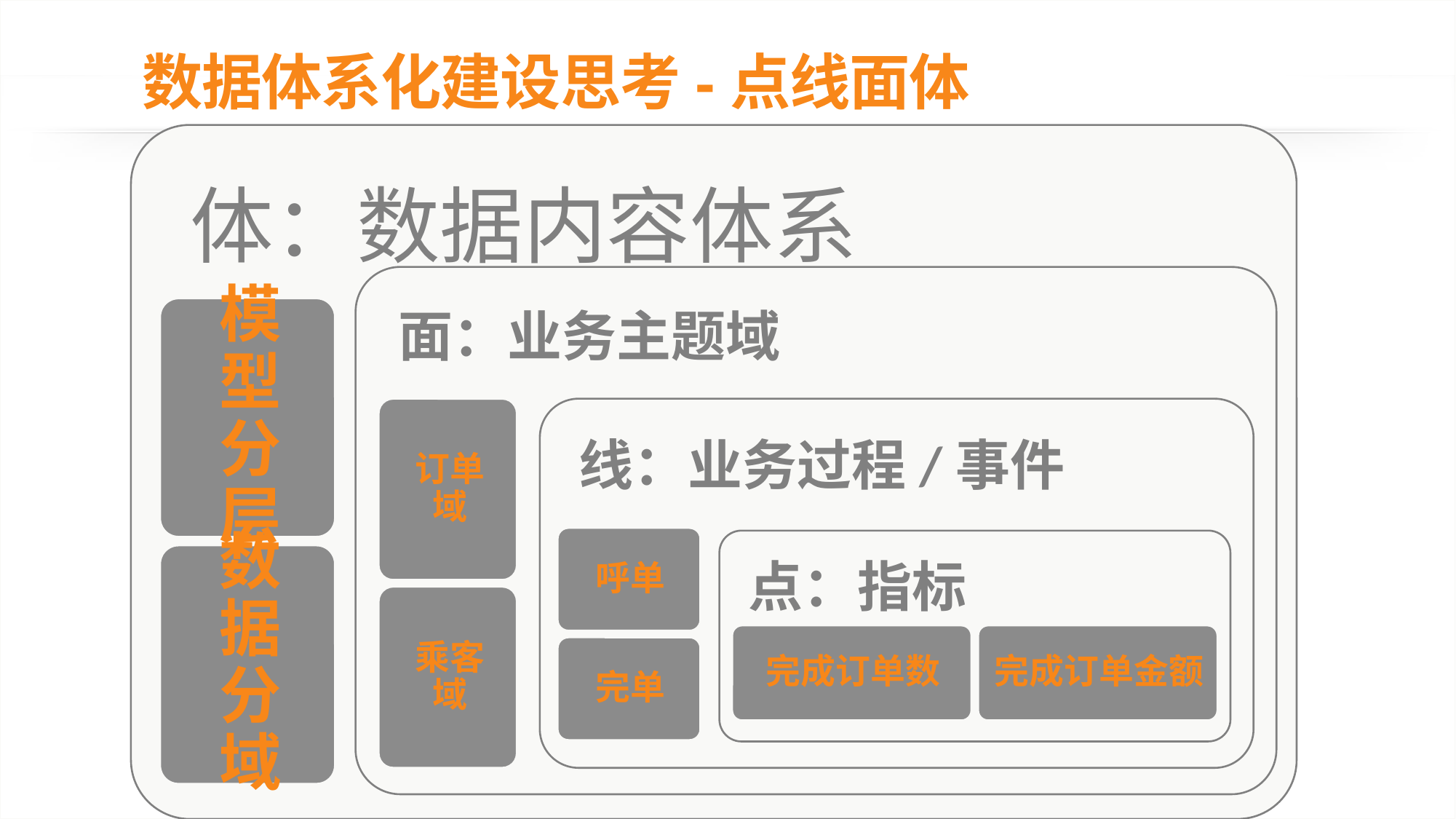

# 数据体系化建设思考-点线面体
体：数据内容体系
模型分层
数据分域

面：业务主题域
订单域
乘客域
线：业务过程/事件
呼单
完单
点：指标
完成订单数
完成订单金额